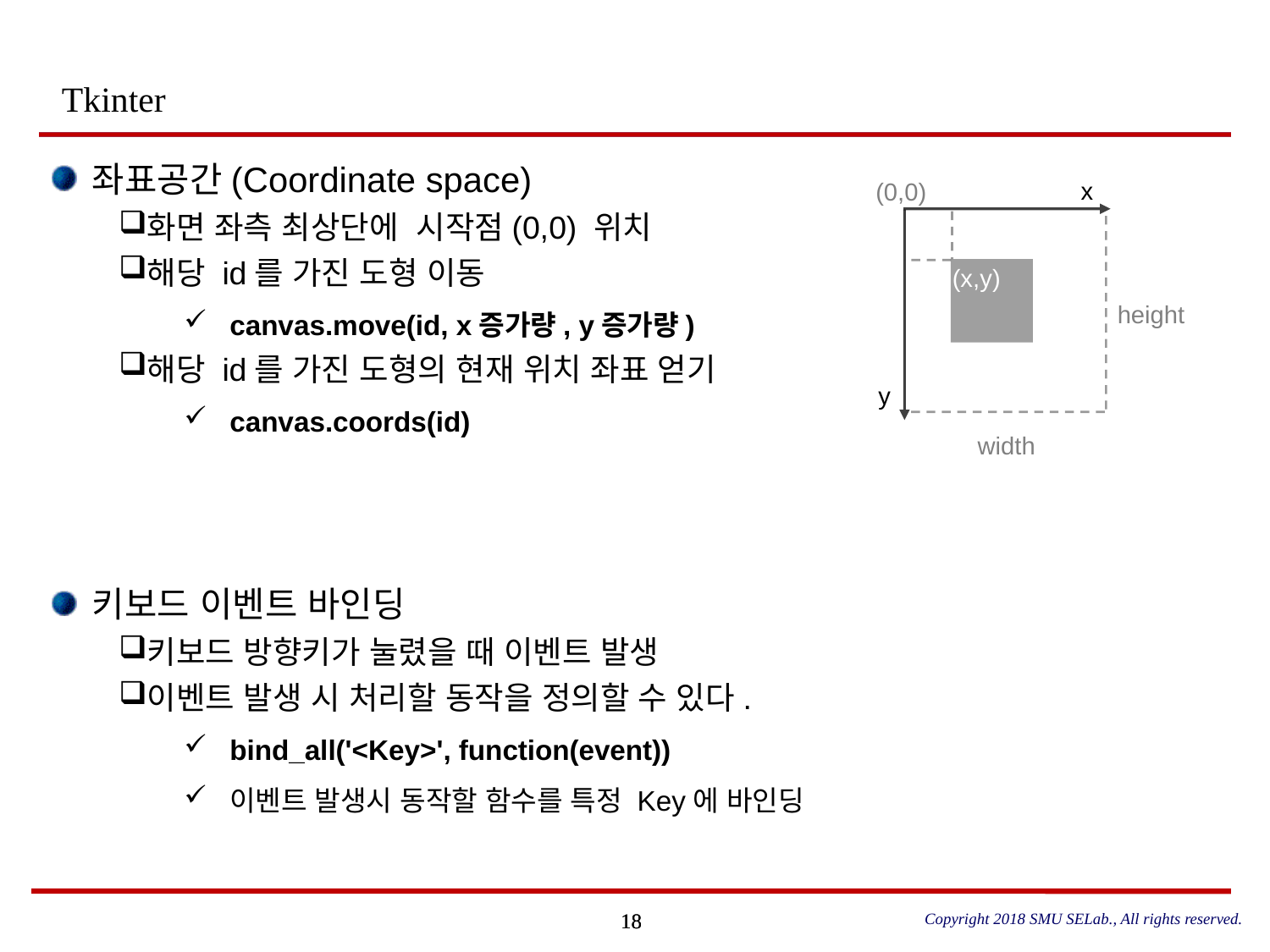

# Tkinter
좌표공간(Coordinate space)
화면 좌측 최상단에  시작점(0,0) 위치
해당 id를 가진 도형 이동
canvas.move(id, x증가량, y증가량)
해당 id를 가진 도형의 현재 위치 좌표 얻기
canvas.coords(id)

키보드 이벤트 바인딩
키보드 방향키가 눌렸을 때 이벤트 발생
이벤트 발생 시 처리할 동작을 정의할 수 있다.
bind_all('<Key>', function(event))
이벤트 발생시 동작할 함수를 특정 Key에 바인딩

x
(0,0)
(x,y)

height
y
width
Copyright 2018 SMU SELab., All rights reserved.